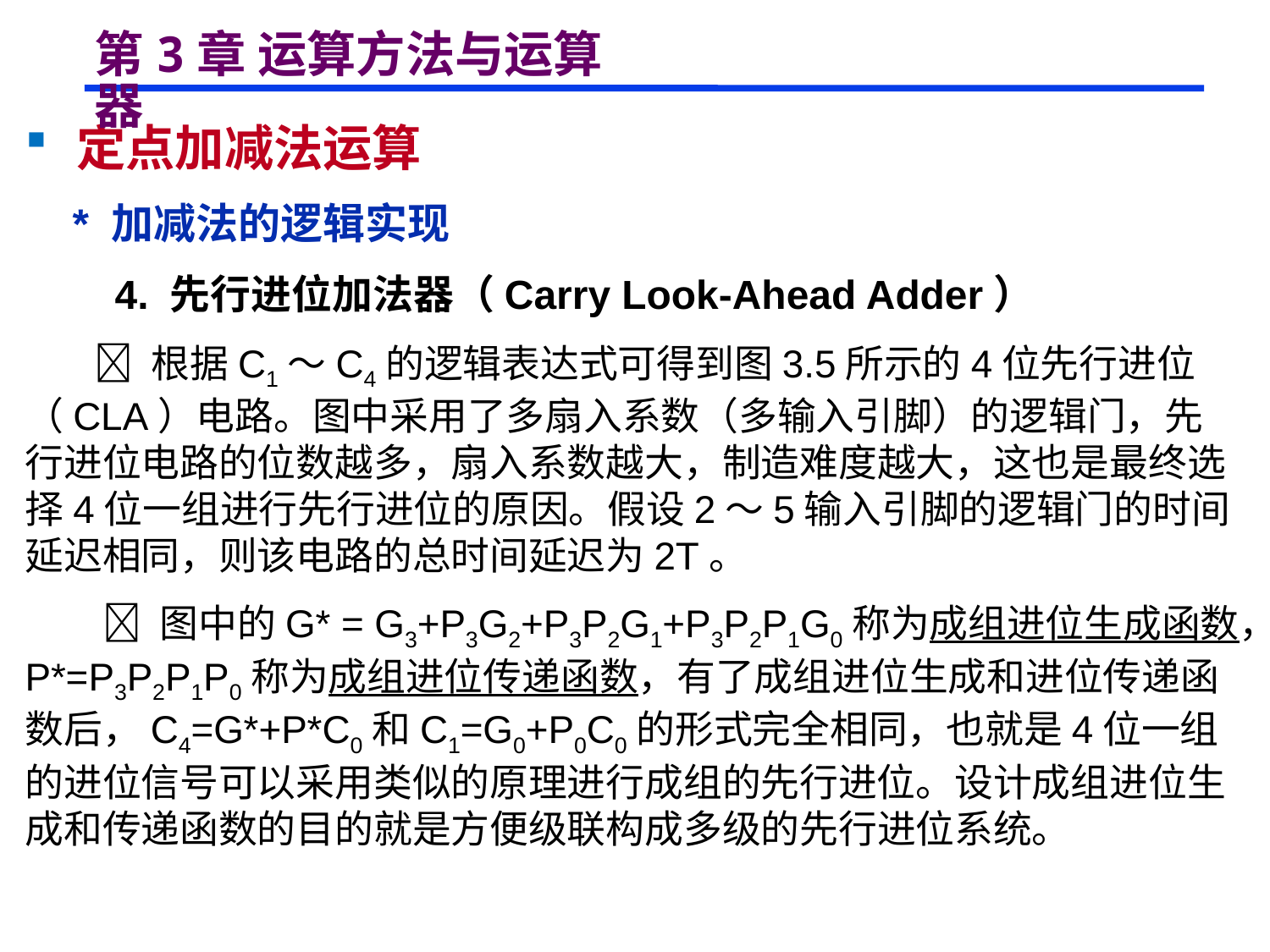

# 第3章 运算方法与运算器
 定点加减法运算
    * 加减法的逻辑实现
        4. 先行进位加法器（Carry Look-Ahead Adder）
        • 根据C1～C4的逻辑表达式可得到图3.5所示的4位先行进位（CLA）电路。图中采用了多扇入系数（多输入引脚）的逻辑门，先行进位电路的位数越多，扇入系数越大，制造难度越大，这也是最终选择4位一组进行先行进位的原因。假设2～5输入引脚的逻辑门的时间延迟相同，则该电路的总时间延迟为2T。
         • 图中的G* = G3+P3G2+P3P2G1+P3P2P1G0称为成组进位生成函数，P*=P3P2P1P0称为成组进位传递函数，有了成组进位生成和进位传递函数后，C4=G*+P*C0和C1=G0+P0C0的形式完全相同，也就是4位一组的进位信号可以采用类似的原理进行成组的先行进位。设计成组进位生成和传递函数的目的就是方便级联构成多级的先行进位系统。